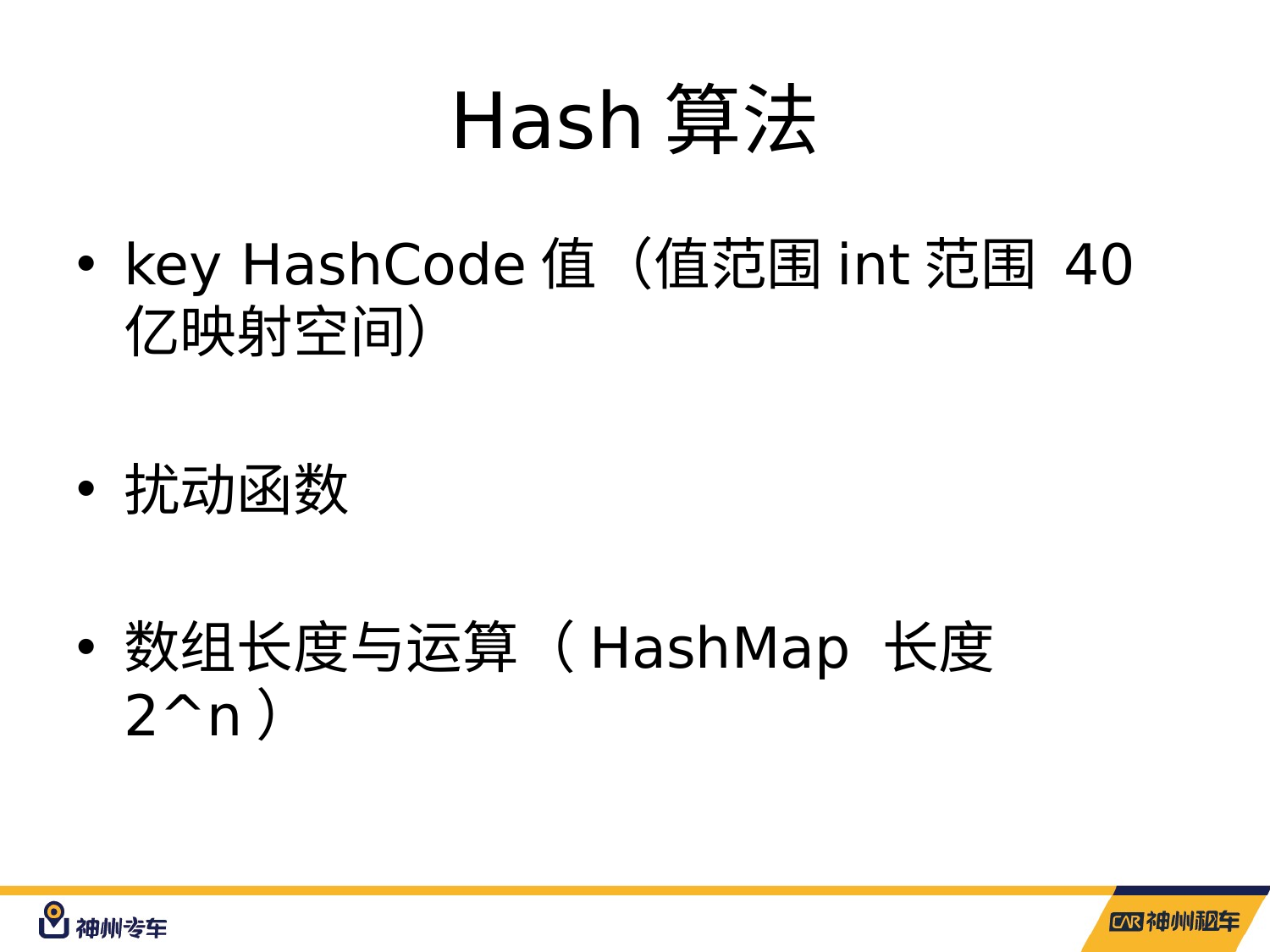

# Hash算法
key HashCode值（值范围int范围 40亿映射空间）

扰动函数

数组长度与运算（HashMap 长度 2^n）